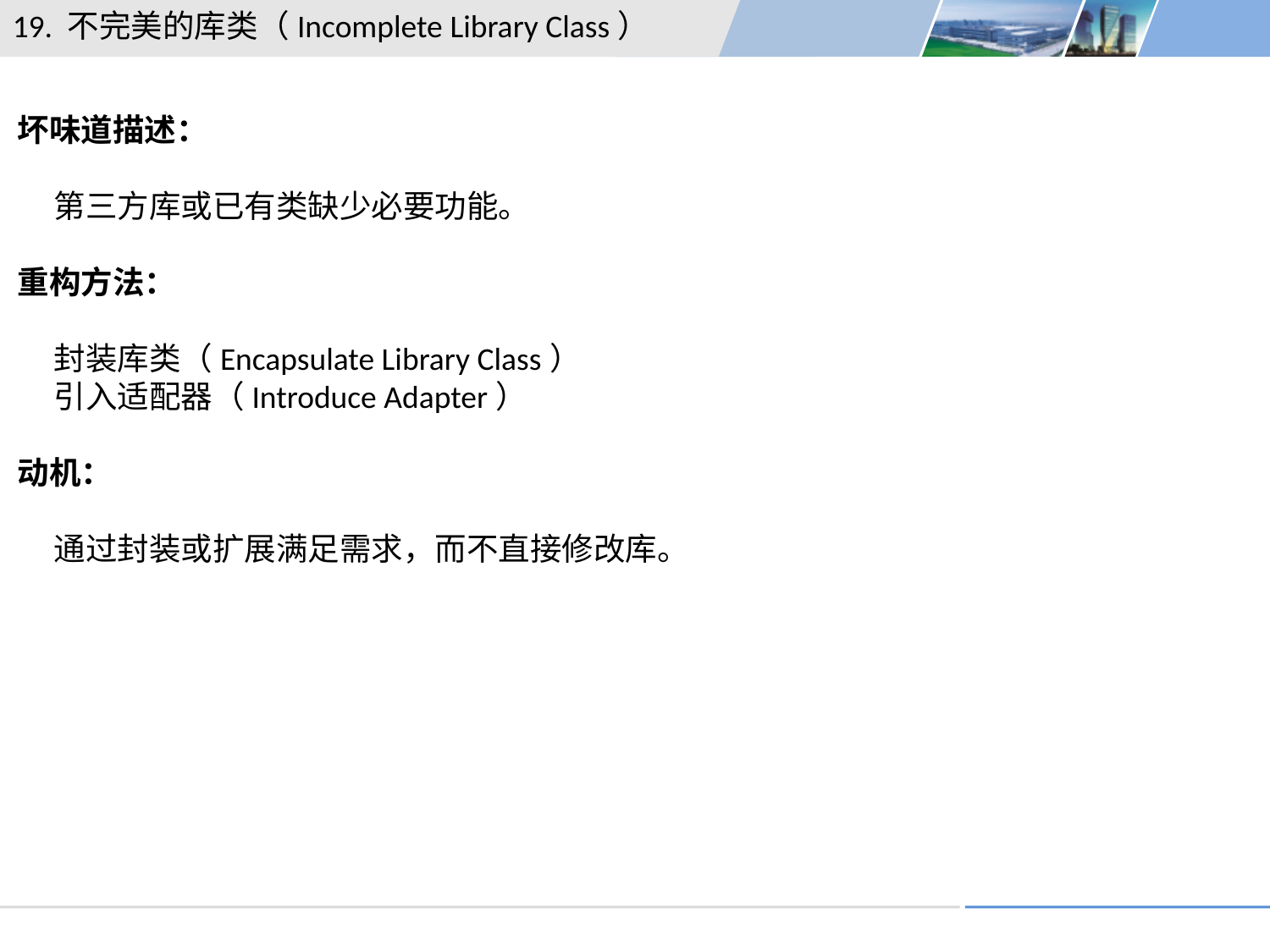

19. 不完美的库类（Incomplete Library Class）
坏味道描述：

    第三方库或已有类缺少必要功能。

重构方法：

    封装库类（Encapsulate Library Class）
    引入适配器（Introduce Adapter）

动机：

    通过封装或扩展满足需求，而不直接修改库。